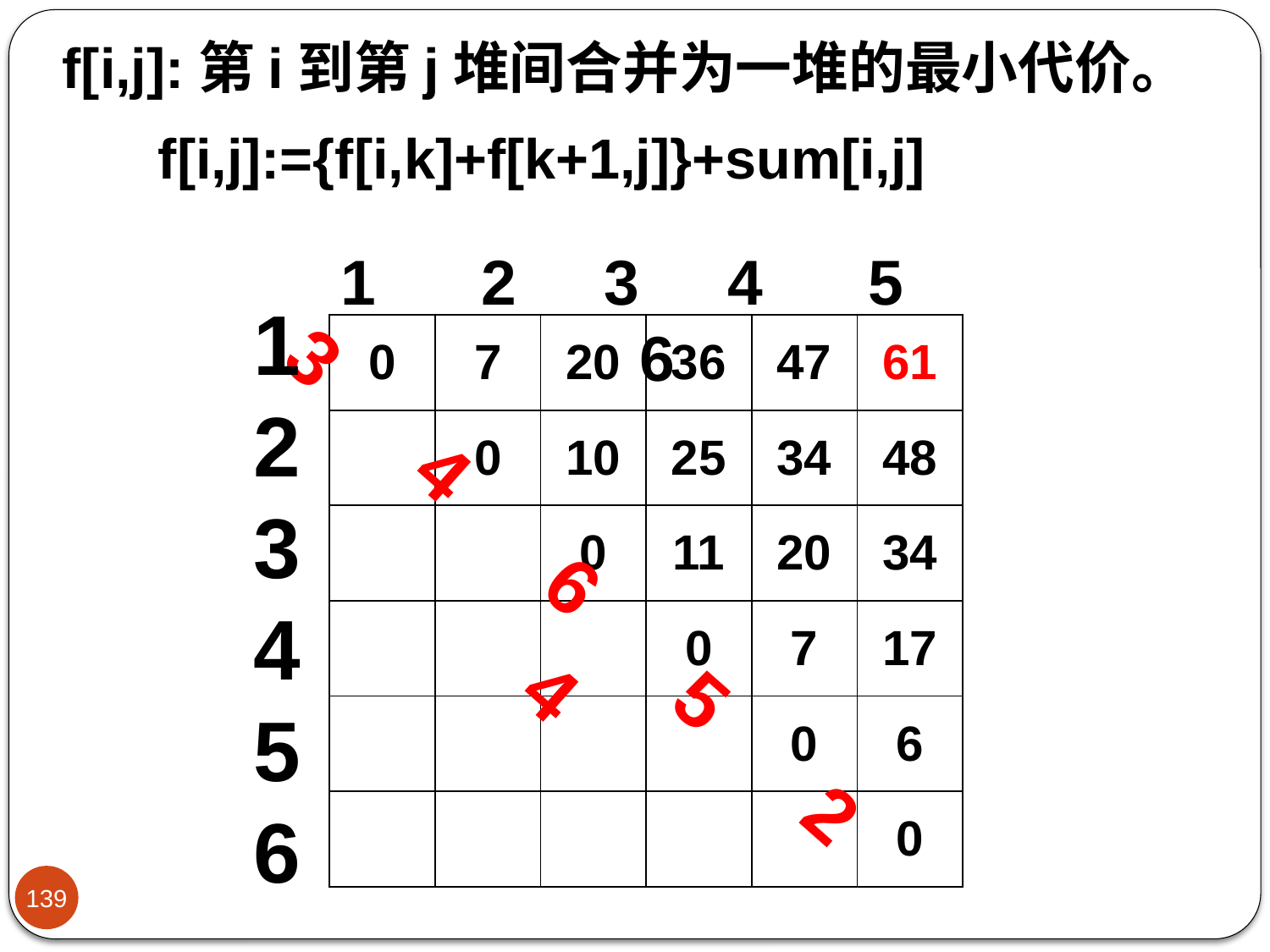

f[i,j]:第i到第j堆间合并为一堆的最小代价。
f[i,j]:={f[i,k]+f[k+1,j]}+sum[i,j]
1      2     3     4      5     6
1
2
3
4
5
6
| 0 | 7 | 20 | 36 | 47 | 61 |
| --- | --- | --- | --- | --- | --- |
|  | 0 | 10 | 25 | 34 | 48 |
|  |  | 0 | 11 | 20 | 34 |
|  |  |  | 0 | 7 | 17 |
|  |  |  |  | 0 | 6 |
|  |  |  |  |  | 0 |
3      4      6      5      2      4
139